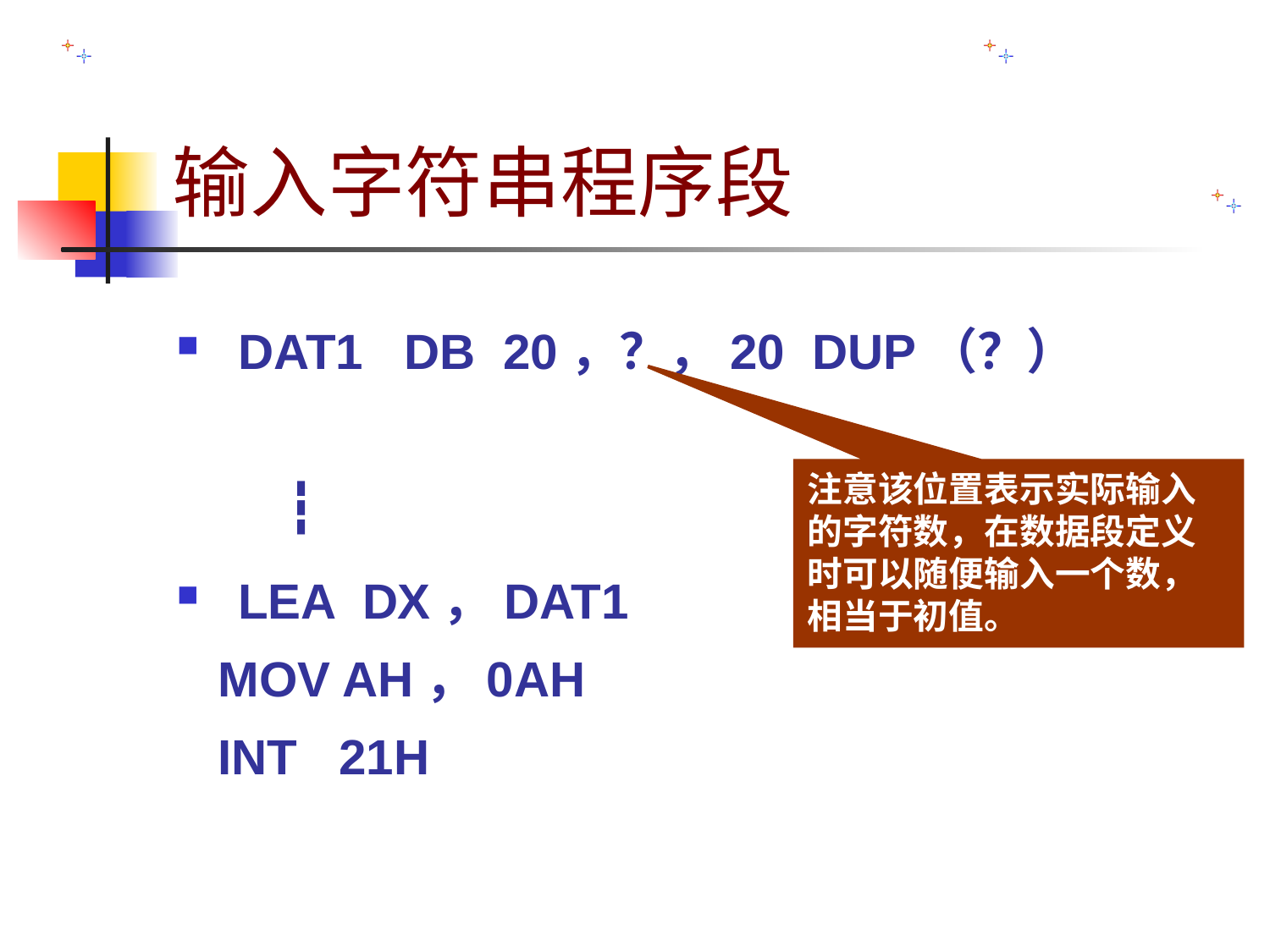

# 输入字符串程序段
 DAT1   DB  20，？，20  DUP（？）

        ┇
 LEA  DX，DAT1
   MOV AH，0AH
   INT   21H
注意该位置表示实际输入的字符数，在数据段定义时可以随便输入一个数，相当于初值。